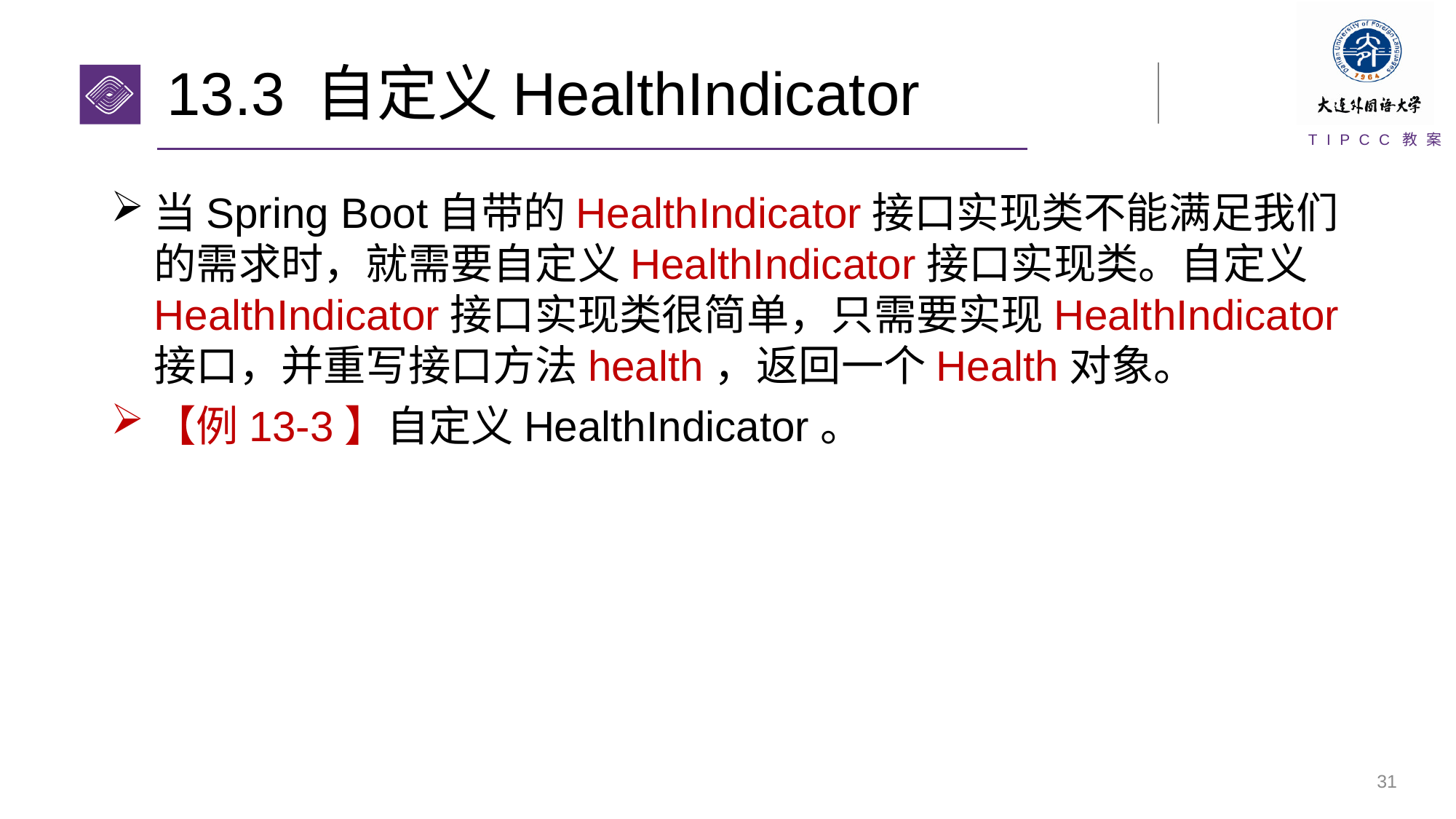

# 13.3 自定义HealthIndicator
当Spring Boot自带的HealthIndicator接口实现类不能满足我们的需求时，就需要自定义HealthIndicator接口实现类。自定义HealthIndicator接口实现类很简单，只需要实现HealthIndicator接口，并重写接口方法health，返回一个Health对象。
【例13-3】自定义HealthIndicator。
31